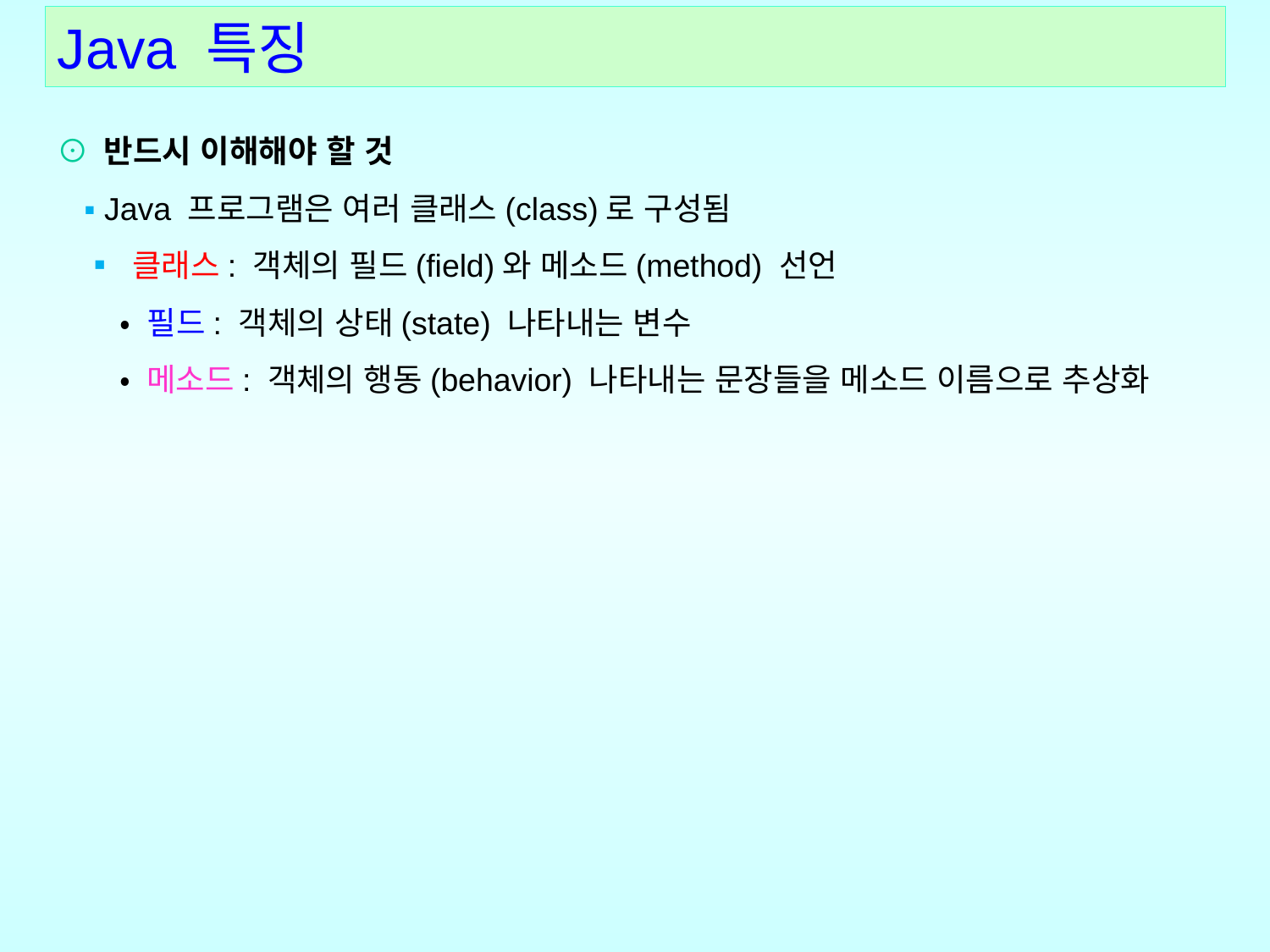

Java 특징
⊙ 반드시 이해해야 할 것
   ▪ Java 프로그램은 여러 클래스(class)로 구성됨
   ▪ 클래스: 객체의 필드(field)와 메소드(method) 선언
       • 필드: 객체의 상태(state) 나타내는 변수
       • 메소드: 객체의 행동(behavior) 나타내는 문장들을 메소드 이름으로 추상화